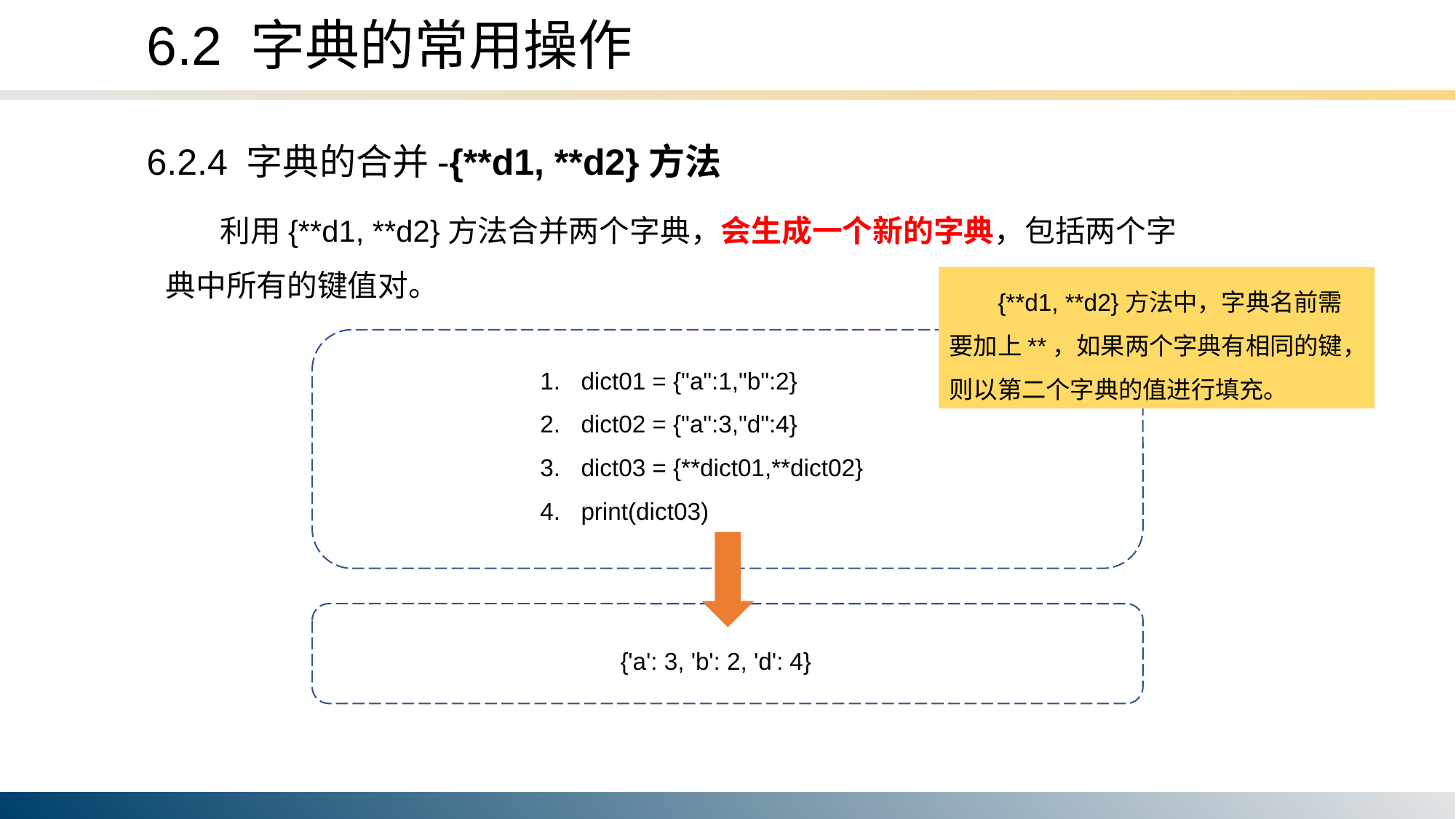

6.2 字典的常用操作
6.2.4 字典的合并-{**d1, **d2}方法
利用{**d1, **d2}方法合并两个字典，会生成一个新的字典，包括两个字典中所有的键值对。
{**d1, **d2}方法中，字典名前需要加上**，如果两个字典有相同的键，则以第二个字典的值进行填充。

dict01 = {"a":1,"b":2}
dict02 = {"a":3,"d":4}
dict03 = {**dict01,**dict02}
print(dict03)

{'a': 3, 'b': 2, 'd': 4}